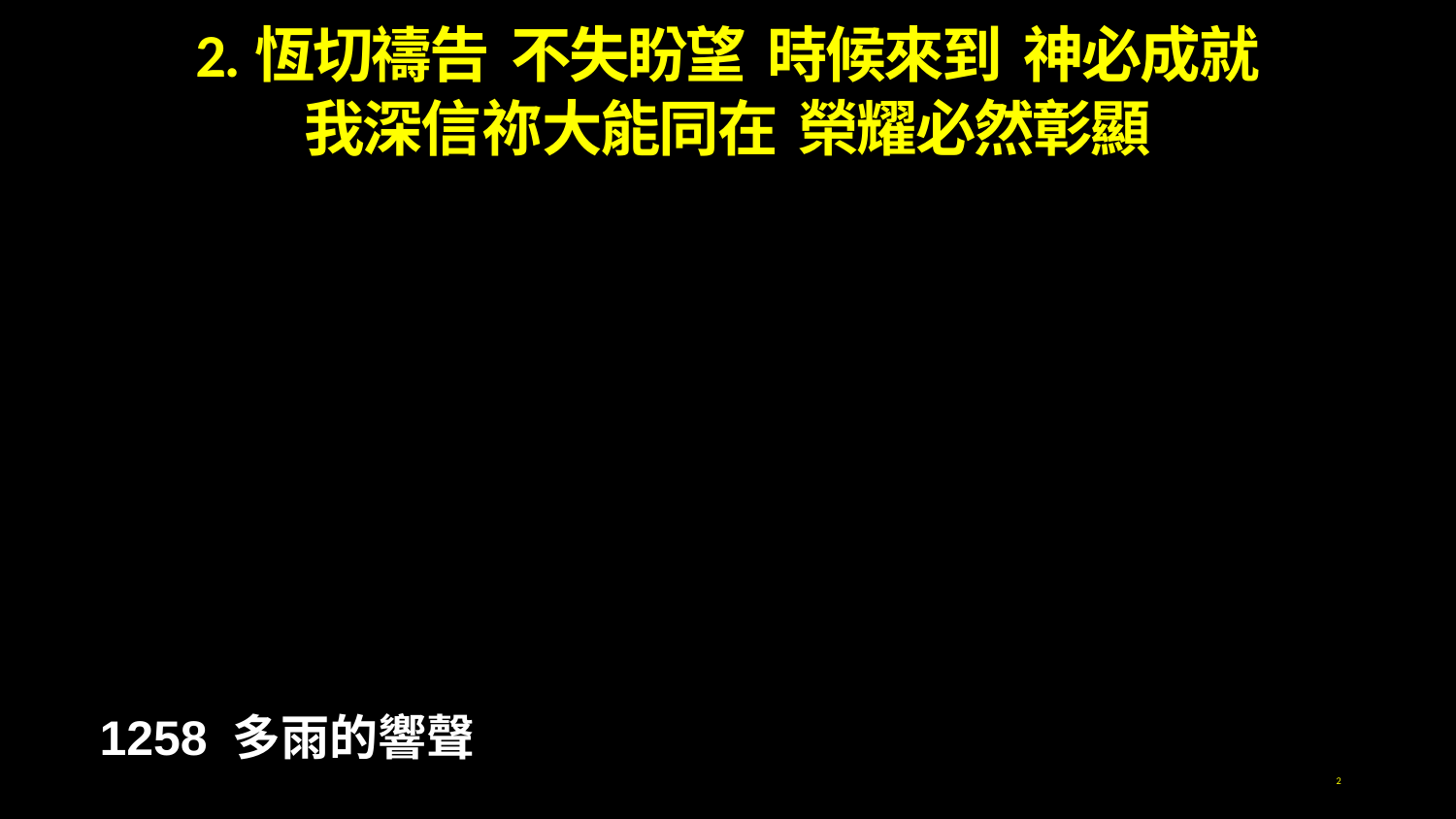

2.恆切禱告  不失盼望  時候來到  神必成就
我深信祢大能同在  榮耀必然彰顯
1258 多雨的響聲
2